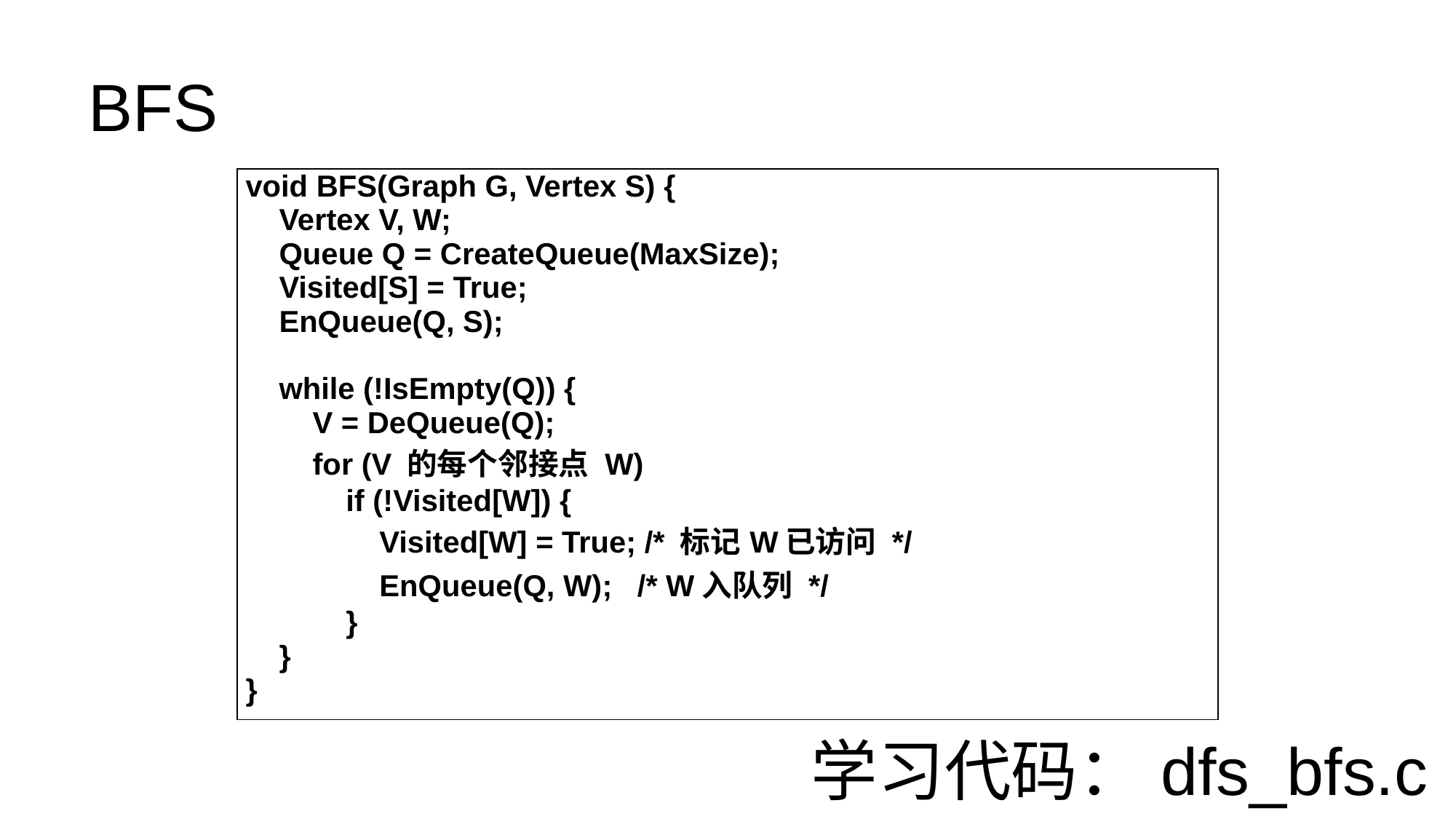

# BFS
| void BFS(Graph G, Vertex S) { Vertex V, W; Queue Q = CreateQueue(MaxSize); Visited[S] = True; EnQueue(Q, S); while (!IsEmpty(Q)) { V = DeQueue(Q); for (V 的每个邻接点 W) if (!Visited[W]) { Visited[W] = True; /\* 标记W已访问 \*/ EnQueue(Q, W); /\* W入队列 \*/ } } } |
| --- |
学习代码：dfs_bfs.c